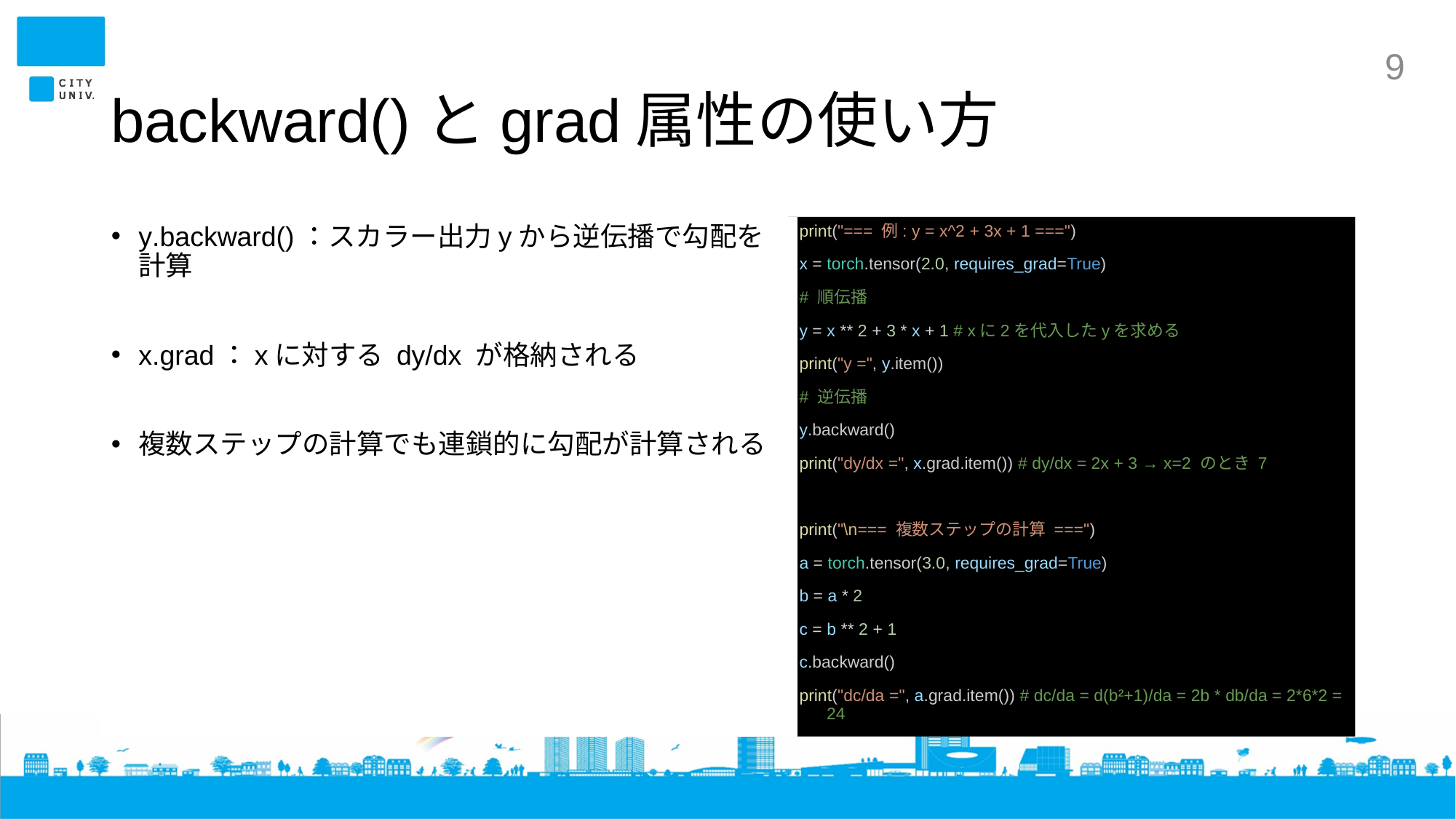

# backward()とgrad属性の使い方
9
print("=== 例: y = x^2 + 3x + 1 ===")
x = torch.tensor(2.0, requires_grad=True)
# 順伝播
y = x ** 2 + 3 * x + 1 # xに2を代入したyを求める
print("y =", y.item())
# 逆伝播
y.backward()
print("dy/dx =", x.grad.item()) # dy/dx = 2x + 3 → x=2 のとき 7

print("\n=== 複数ステップの計算 ===")
a = torch.tensor(3.0, requires_grad=True)
b = a * 2
c = b ** 2 + 1
c.backward()
print("dc/da =", a.grad.item()) # dc/da = d(b²+1)/da = 2b * db/da = 2*6*2 = 24

y.backward()：スカラー出力yから逆伝播で勾配を計算

x.grad：xに対する dy/dx が格納される

複数ステップの計算でも連鎖的に勾配が計算される